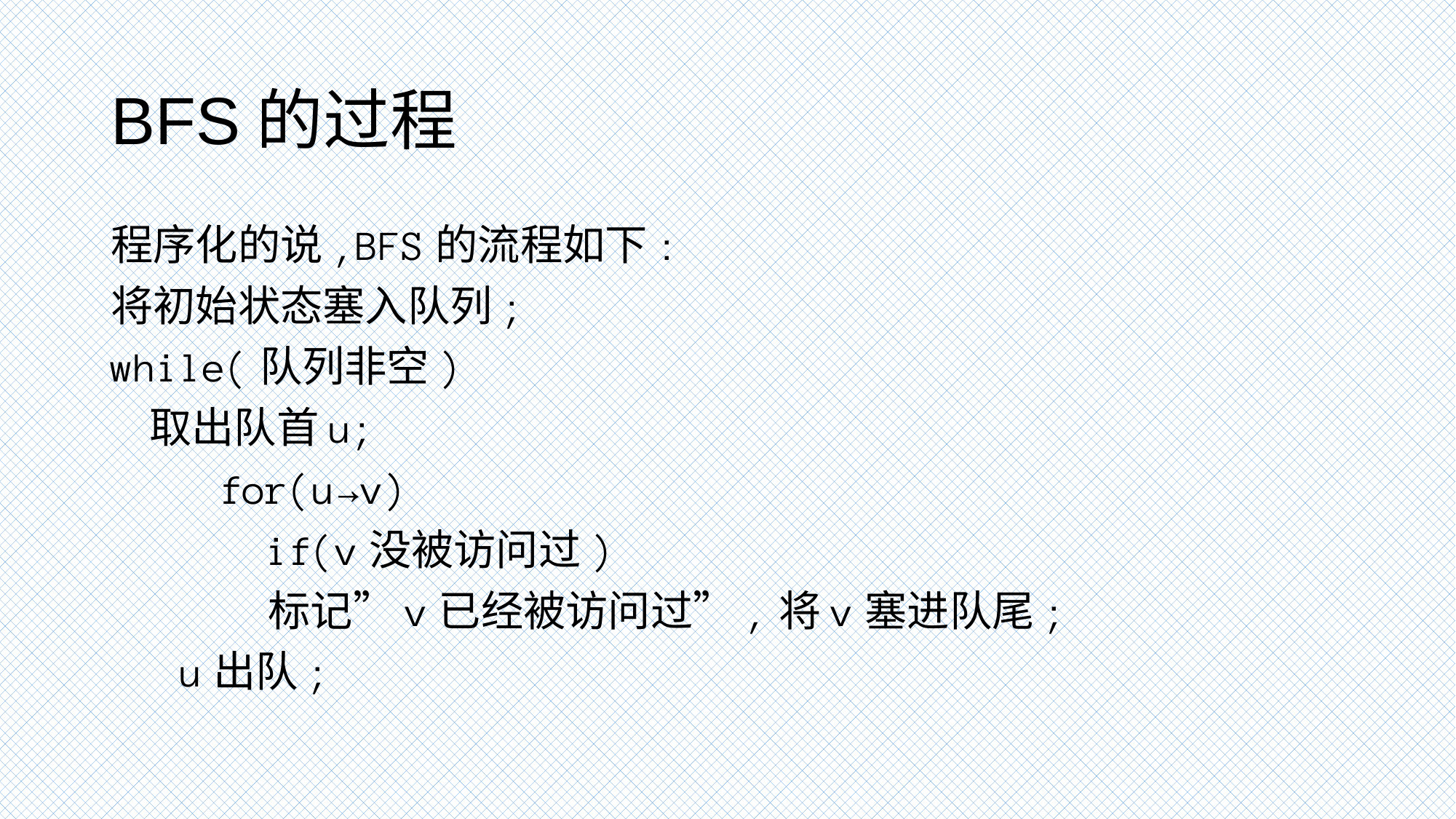

# BFS的过程
程序化的说,BFS的流程如下:
将初始状态塞入队列;
while(队列非空)
   取出队首u;
	for(u→v)
	  if(v没被访问过)
	    标记”v已经被访问过”,将v塞进队尾;
   u出队;